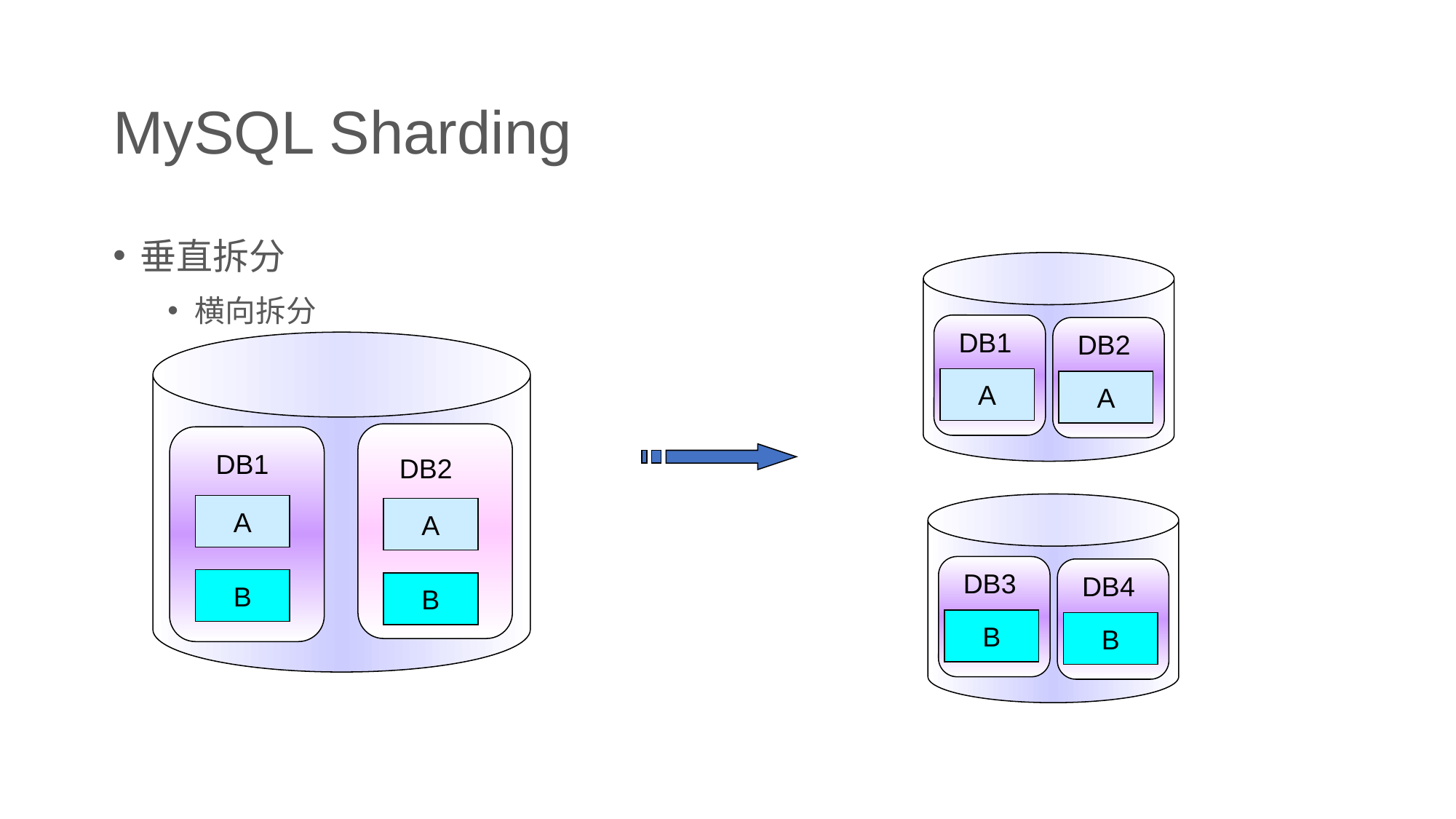

# MySQL Sharding
垂直拆分
横向拆分

DB1
DB2

A
A

DB1

DB2

A
A

DB3
DB4
B
B
B
B